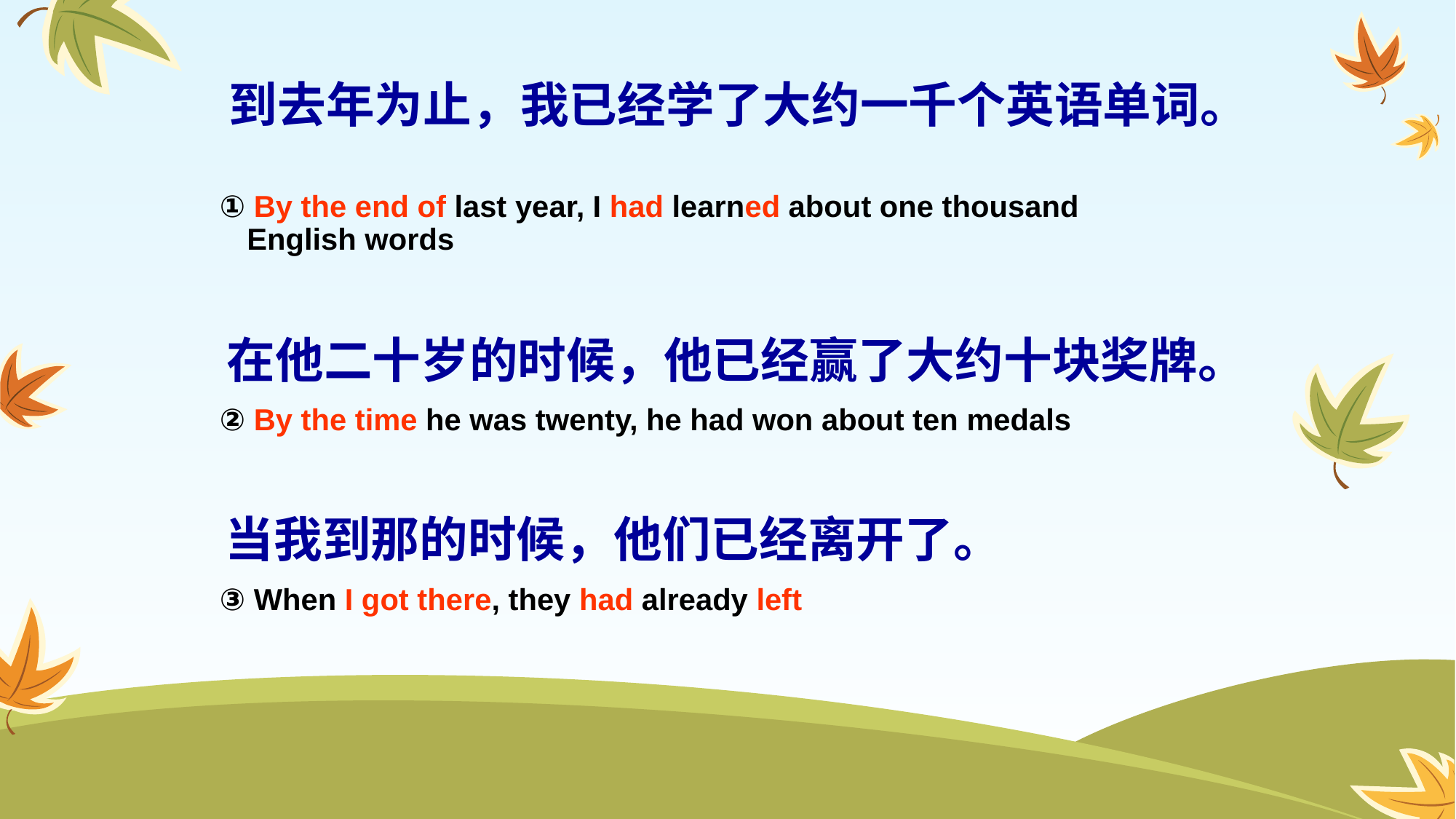

到去年为止，我已经学了大约一千个英语单词。
① By the end of last year, I had learned about one thousand English words

② By the time he was twenty, he had won about ten medals

③ When I got there, they had already left
在他二十岁的时候，他已经赢了大约十块奖牌。
当我到那的时候，他们已经离开了。